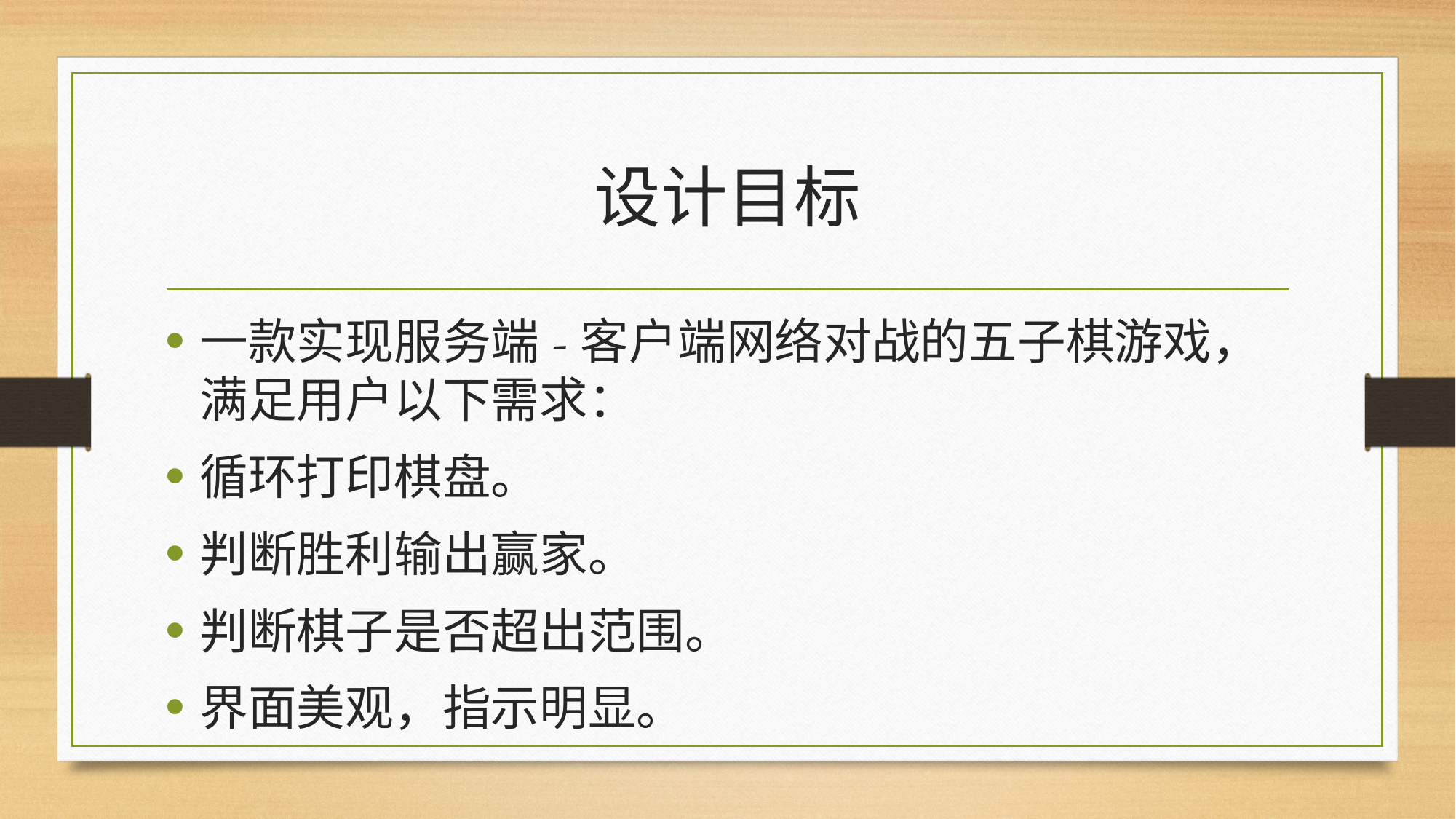

# 设计目标
一款实现服务端-客户端网络对战的五子棋游戏，满足用户以下需求：
循环打印棋盘。
判断胜利输出赢家。
判断棋子是否超出范围。
界面美观，指示明显。